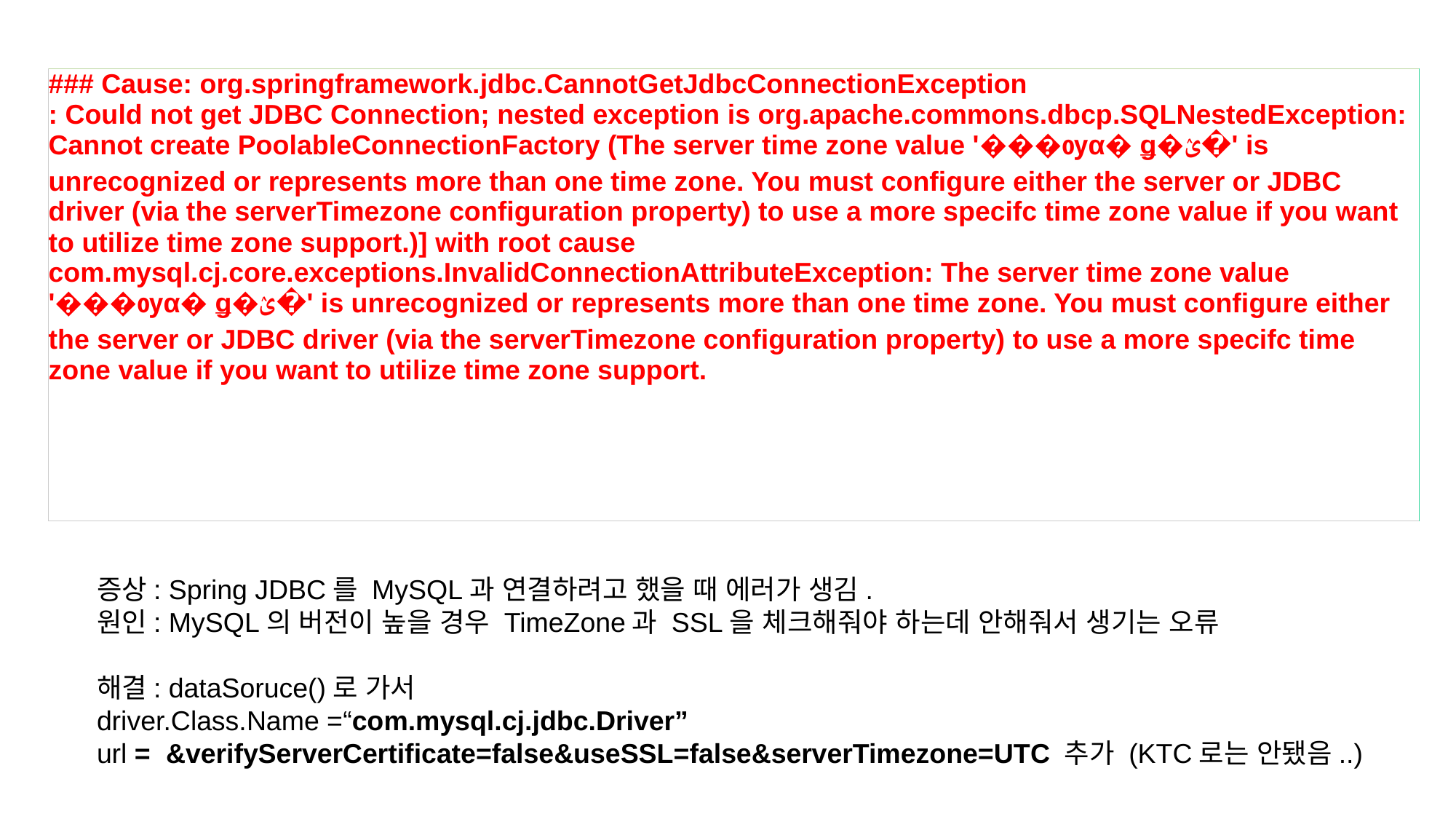

| ### Cause: org.springframework.jdbc.CannotGetJdbcConnectionException : Could not get JDBC Connection; nested exception is org.apache.commons.dbcp.SQLNestedException: Cannot create PoolableConnectionFactory (The server time zone value '���ѹα� ǥ�ؽ�' is unrecognized or represents more than one time zone. You must configure either the server or JDBC driver (via the serverTimezone configuration property) to use a more specifc time zone value if you want to utilize time zone support.)] with root cause com.mysql.cj.core.exceptions.InvalidConnectionAttributeException: The server time zone value '���ѹα� ǥ�ؽ�' is unrecognized or represents more than one time zone. You must configure either the server or JDBC driver (via the serverTimezone configuration property) to use a more specifc time zone value if you want to utilize time zone support. |
| --- |

증상: Spring JDBC를 MySQL과 연결하려고 했을 때 에러가 생김.
원인: MySQL의 버전이 높을 경우 TimeZone과 SSL을 체크해줘야 하는데 안해줘서 생기는 오류

해결: dataSoruce()로 가서
driver.Class.Name =“com.mysql.cj.jdbc.Driver”
url =  &verifyServerCertificate=false&useSSL=false&serverTimezone=UTC 추가 (KTC로는 안됐음..)